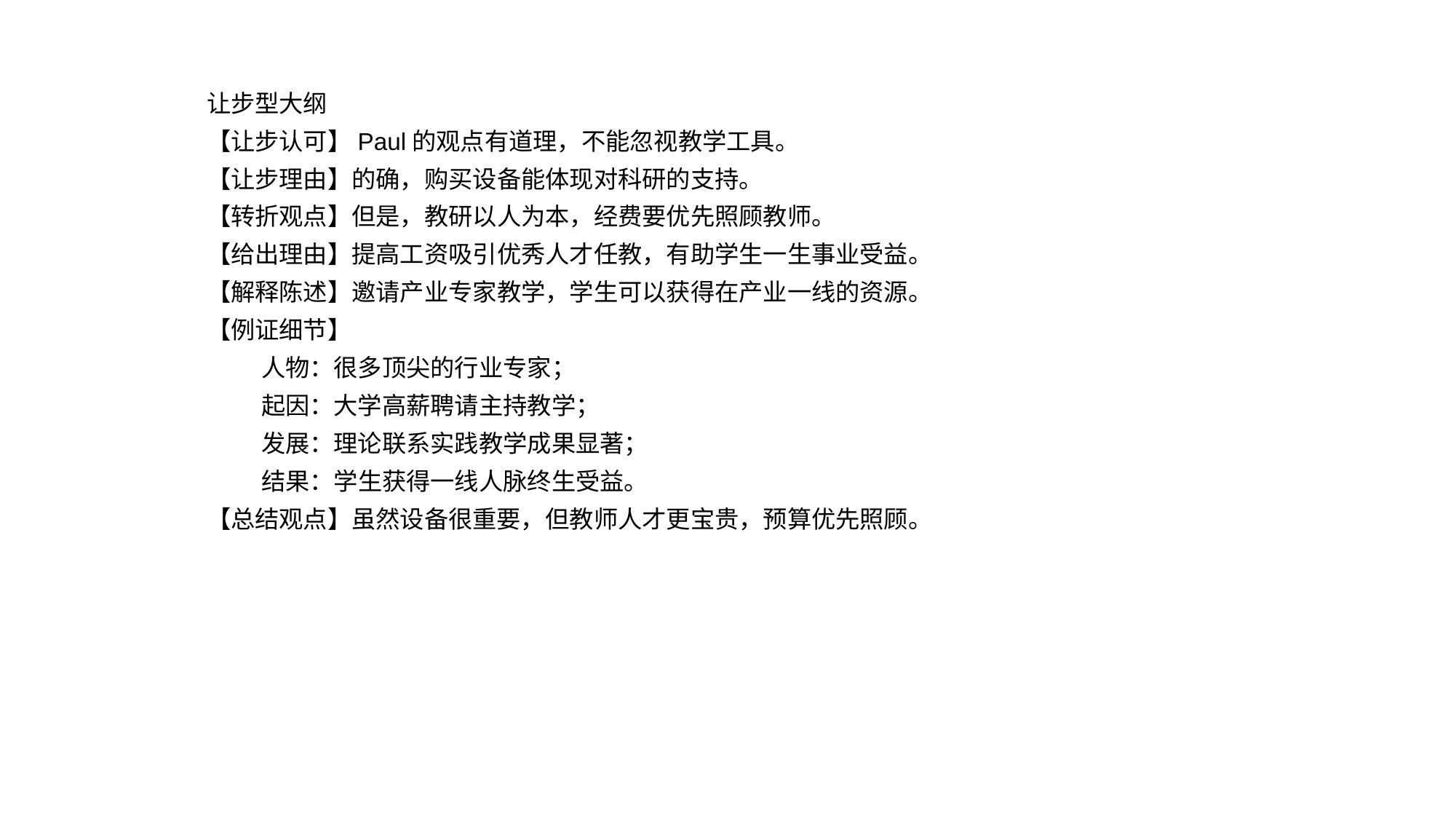

让步型大纲
【让步认可】Paul的观点有道理，不能忽视教学工具。
【让步理由】的确，购买设备能体现对科研的支持。
【转折观点】但是，教研以人为本，经费要优先照顾教师。
【给出理由】提高工资吸引优秀人才任教，有助学生一生事业受益。
【解释陈述】邀请产业专家教学，学生可以获得在产业一线的资源。
【例证细节】
人物：很多顶尖的行业专家；
起因：大学高薪聘请主持教学；
发展：理论联系实践教学成果显著；
结果：学生获得一线人脉终生受益。
【总结观点】虽然设备很重要，但教师人才更宝贵，预算优先照顾。